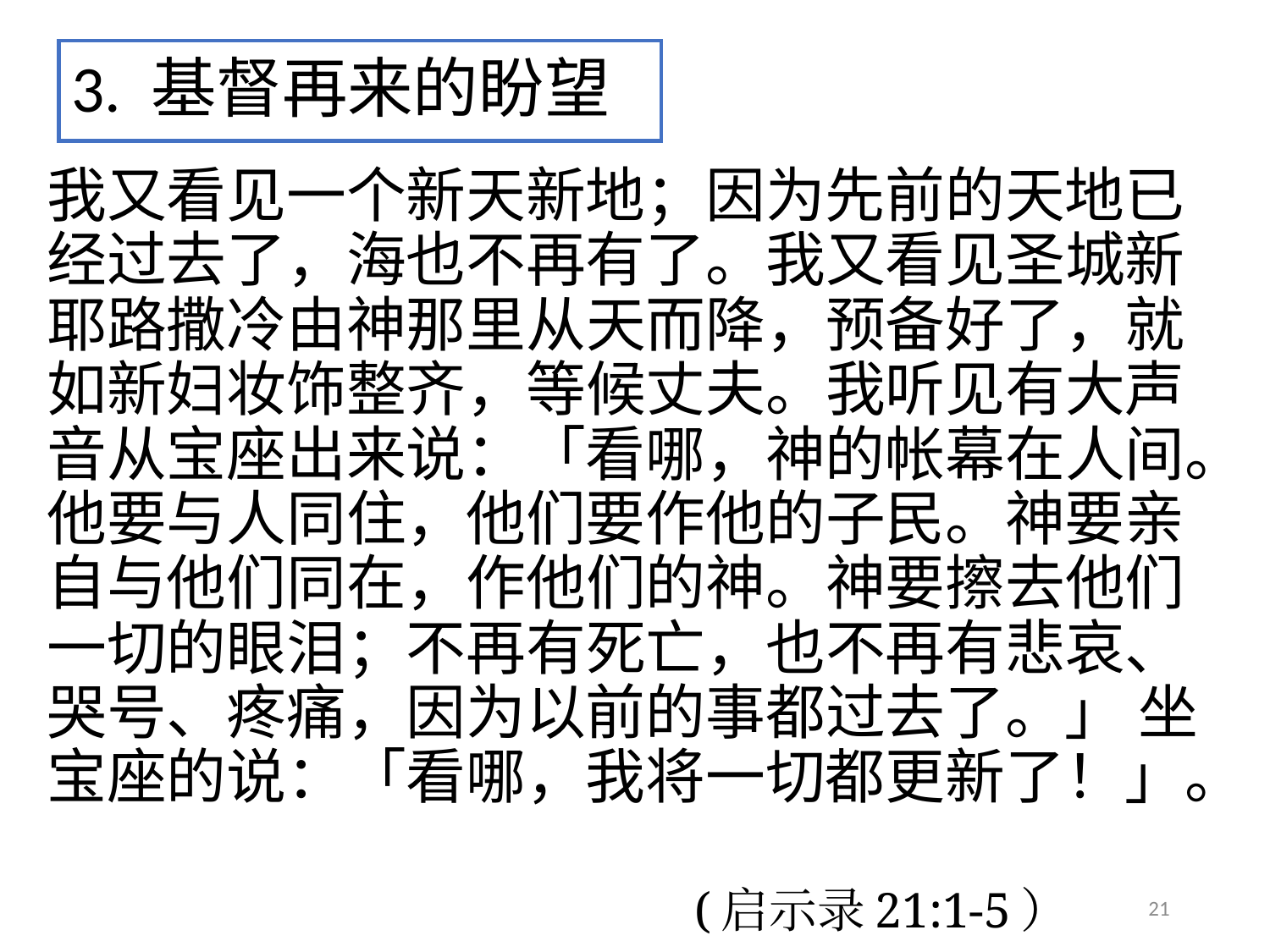

# 3. 基督再来的盼望
我又看见一个新天新地；因为先前的天地已经过去了，海也不再有了。我又看见圣城新耶路撒冷由神那里从天而降，预备好了，就如新妇妆饰整齐，等候丈夫。我听见有大声音从宝座出来说：「看哪，神的帐幕在人间。他要与人同住，他们要作他的子民。神要亲自与他们同在，作他们的神。神要擦去他们一切的眼泪；不再有死亡，也不再有悲哀、哭号、疼痛，因为以前的事都过去了。」 坐宝座的说：「看哪，我将一切都更新了！」。
						(启示录21:1-5）
21